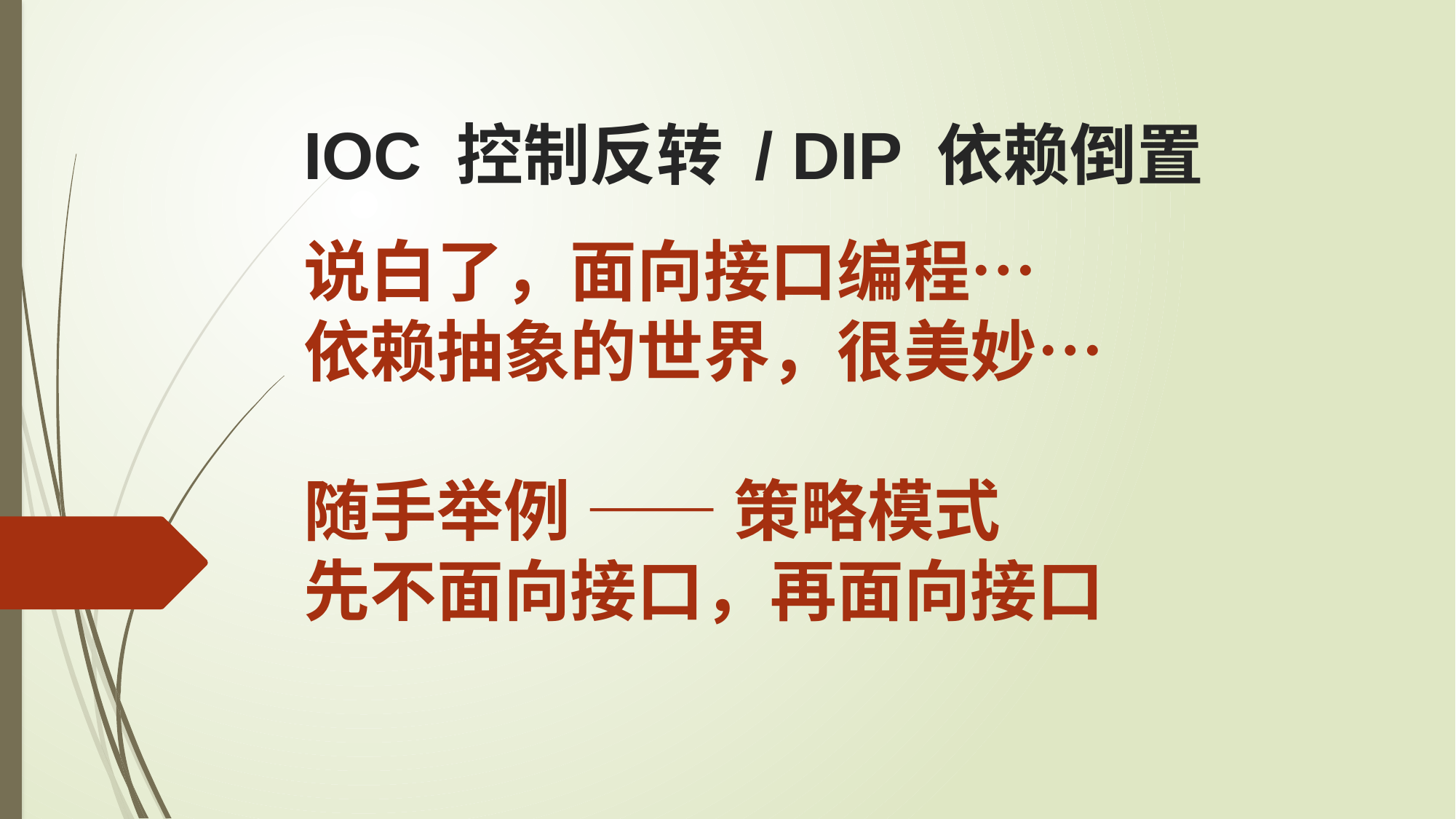

IOC 控制反转 / DIP 依赖倒置

说白了，面向接口编程…
依赖抽象的世界，很美妙…

随手举例 —— 策略模式
先不面向接口，再面向接口